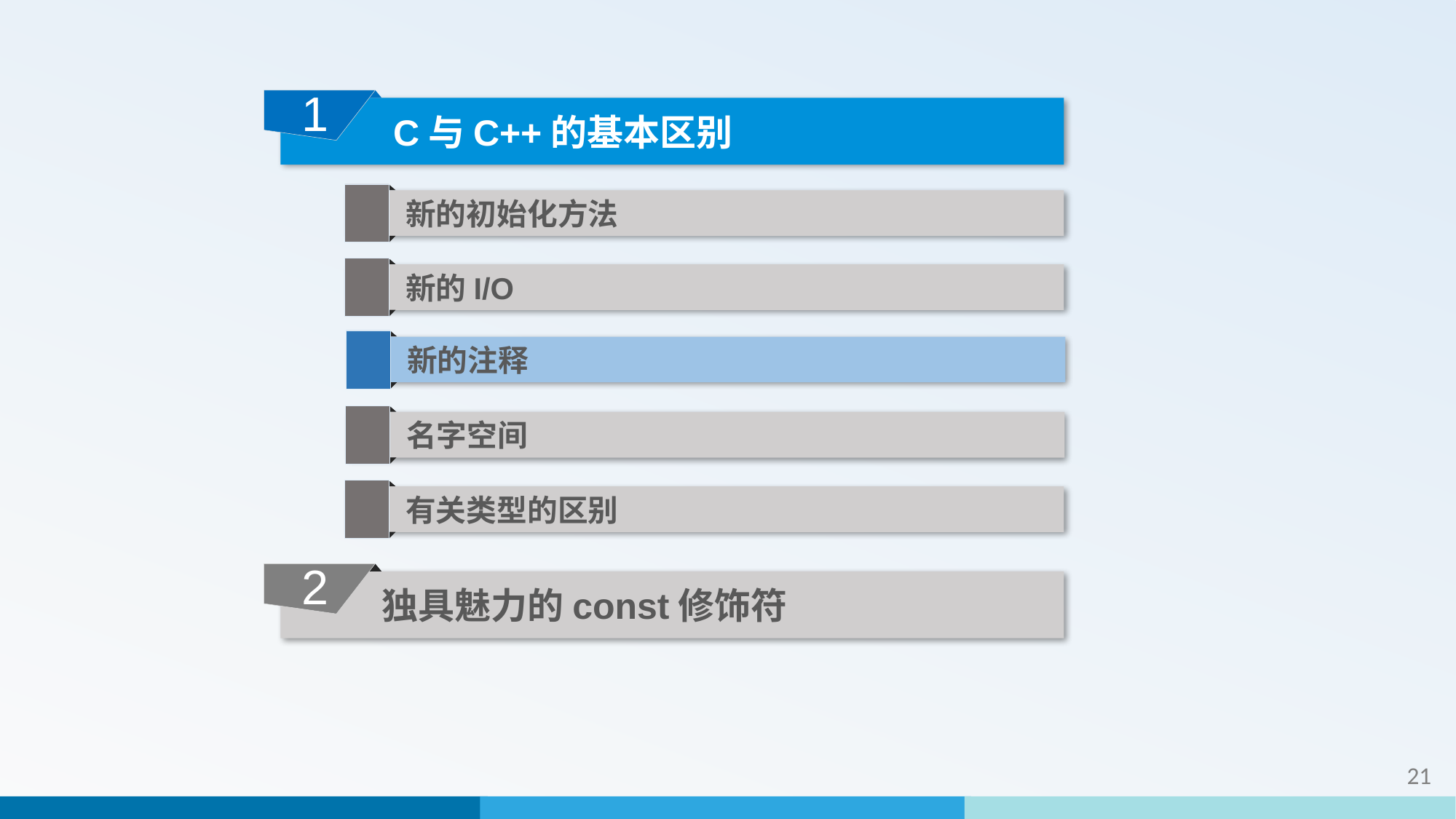

1

          C与C++的基本区别

      新的初始化方法

      新的I/O

      新的注释

      名字空间

      有关类型的区别

2

          独具魅力的const修饰符